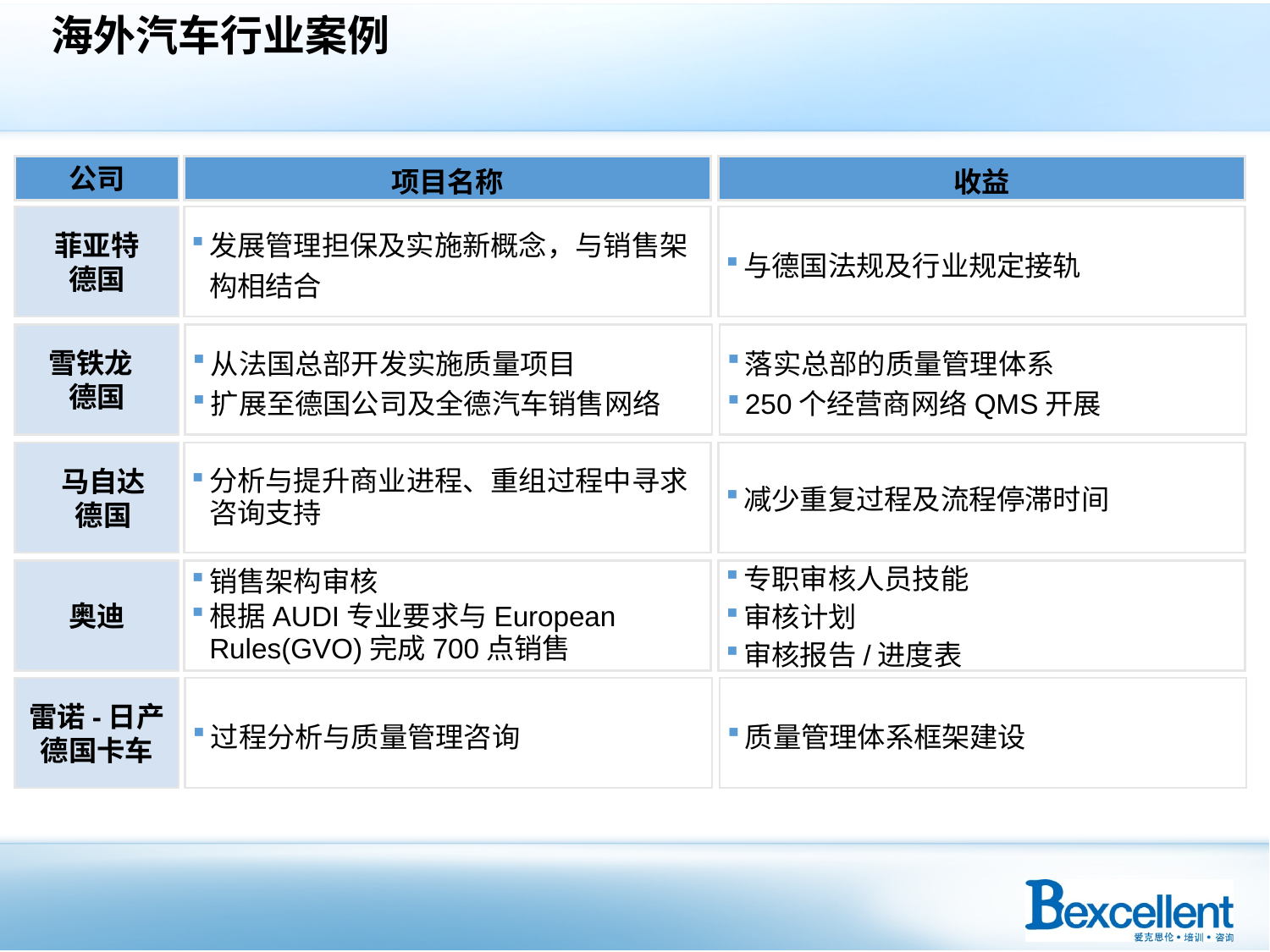

海外汽车行业案例
公司
项目名称
收益
菲亚特
德国
发展管理担保及实施新概念，与销售架构相结合
与德国法规及行业规定接轨
雪铁龙
德国
从法国总部开发实施质量项目
扩展至德国公司及全德汽车销售网络
落实总部的质量管理体系
250个经营商网络QMS开展
 马自达
 德国
分析与提升商业进程、重组过程中寻求咨询支持
减少重复过程及流程停滞时间
奥迪
销售架构审核
根据AUDI专业要求与European    Rules(GVO)完成700点销售
专职审核人员技能
审核计划
审核报告/进度表
雷诺-日产
德国卡车
过程分析与质量管理咨询
质量管理体系框架建设